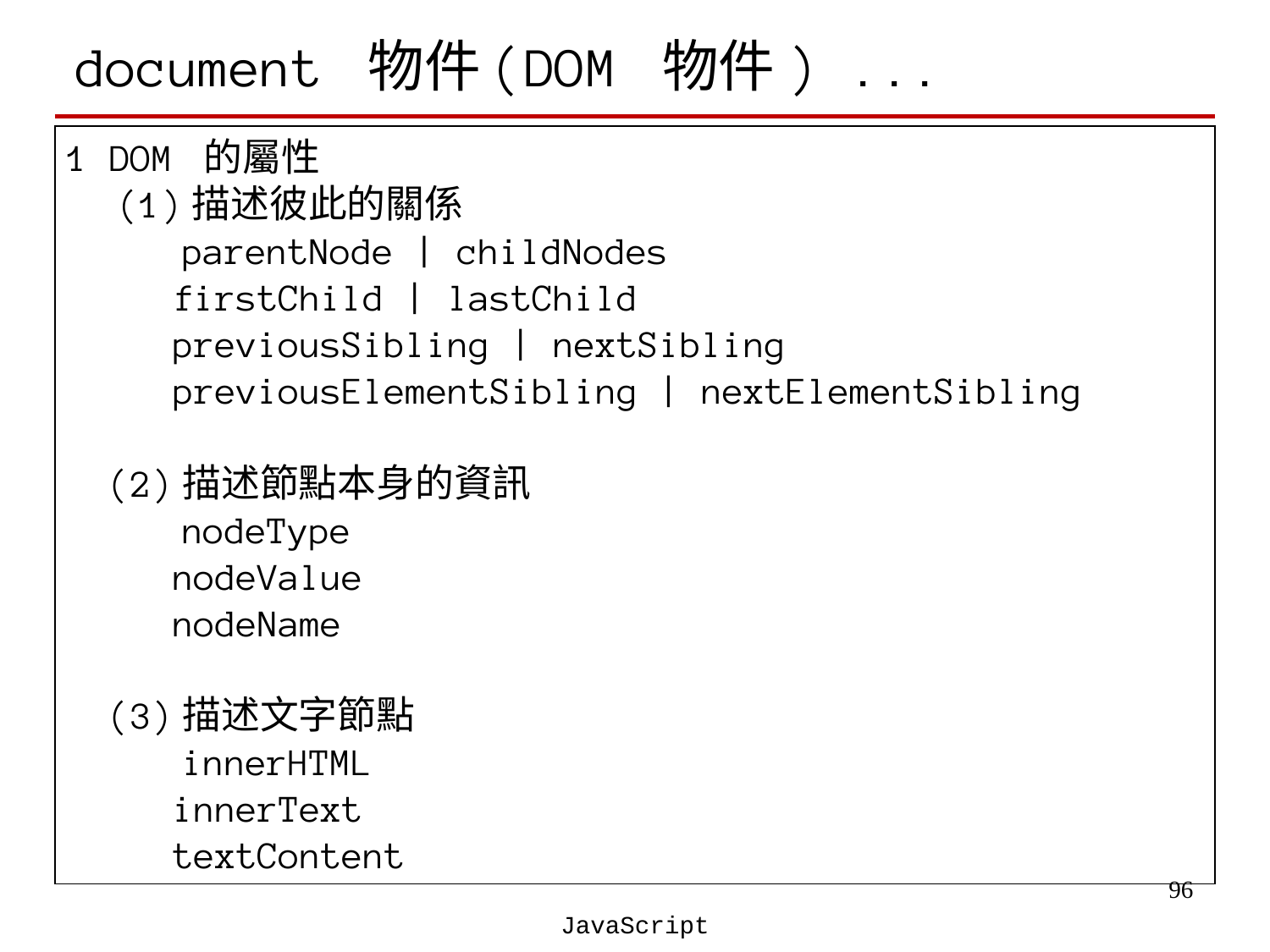

# document 物件(DOM 物件) ...
1 DOM 的屬性
  (1)描述彼此的關係
     parentNode | childNodes
     firstChild | lastChild
     previousSibling | nextSibling
     previousElementSibling | nextElementSibling
  (2)描述節點本身的資訊
     nodeType
     nodeValue
     nodeName
  (3)描述文字節點
     innerHTML
     innerText
     textContent

96
JavaScript